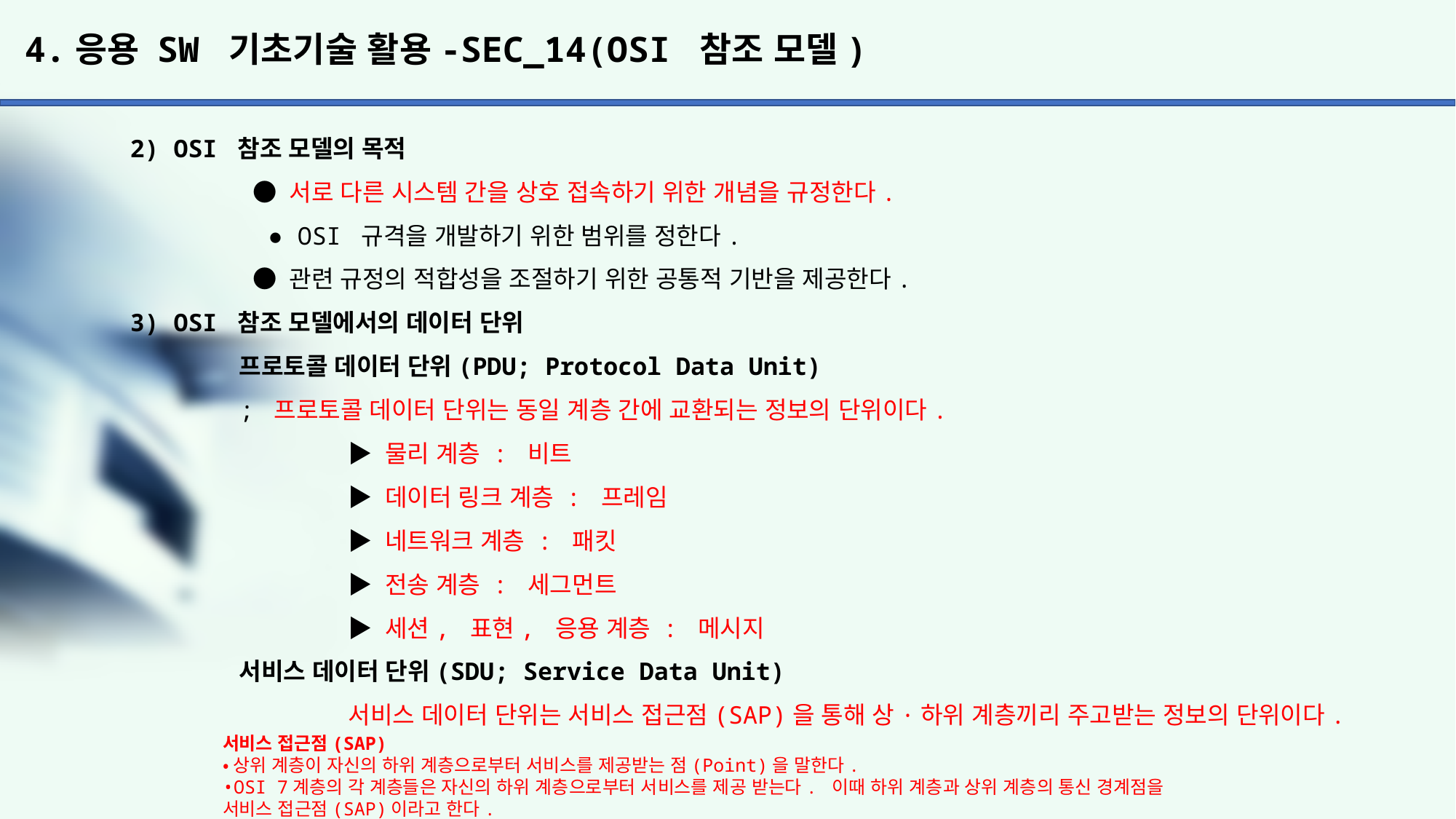

# 4.응용 SW 기초기술 활용-SEC_14(OSI 참조 모델)
2) OSI 참조 모델의 목적
	  ● 서로 다른 시스템 간을 상호 접속하기 위한 개념을 규정한다.
	  ● OSI 규격을 개발하기 위한 범위를 정한다.
	  ● 관련 규정의 적합성을 조절하기 위한 공통적 기반을 제공한다.
3) OSI 참조 모델에서의 데이터 단위
	프로토콜 데이터 단위(PDU; Protocol Data Unit)
	; 프로토콜 데이터 단위는 동일 계층 간에 교환되는 정보의 단위이다.
		▶ 물리 계층 : 비트
		▶ 데이터 링크 계층 : 프레임
		▶ 네트워크 계층 : 패킷
		▶ 전송 계층 : 세그먼트
		▶ 세션, 표현, 응용 계층 : 메시지
	서비스 데이터 단위(SDU; Service Data Unit)
		서비스 데이터 단위는 서비스 접근점(SAP)을 통해 상·하위 계층끼리 주고받는 정보의 단위이다.
서비스 접근점(SAP)
•상위 계층이 자신의 하위 계층으로부터 서비스를 제공받는 점(Point)을 말한다.
•OSI 7계층의 각 계층들은 자신의 하위 계층으로부터 서비스를 제공 받는다. 이때 하위 계층과 상위 계층의 통신 경계점을
서비스 접근점(SAP)이라고 한다.